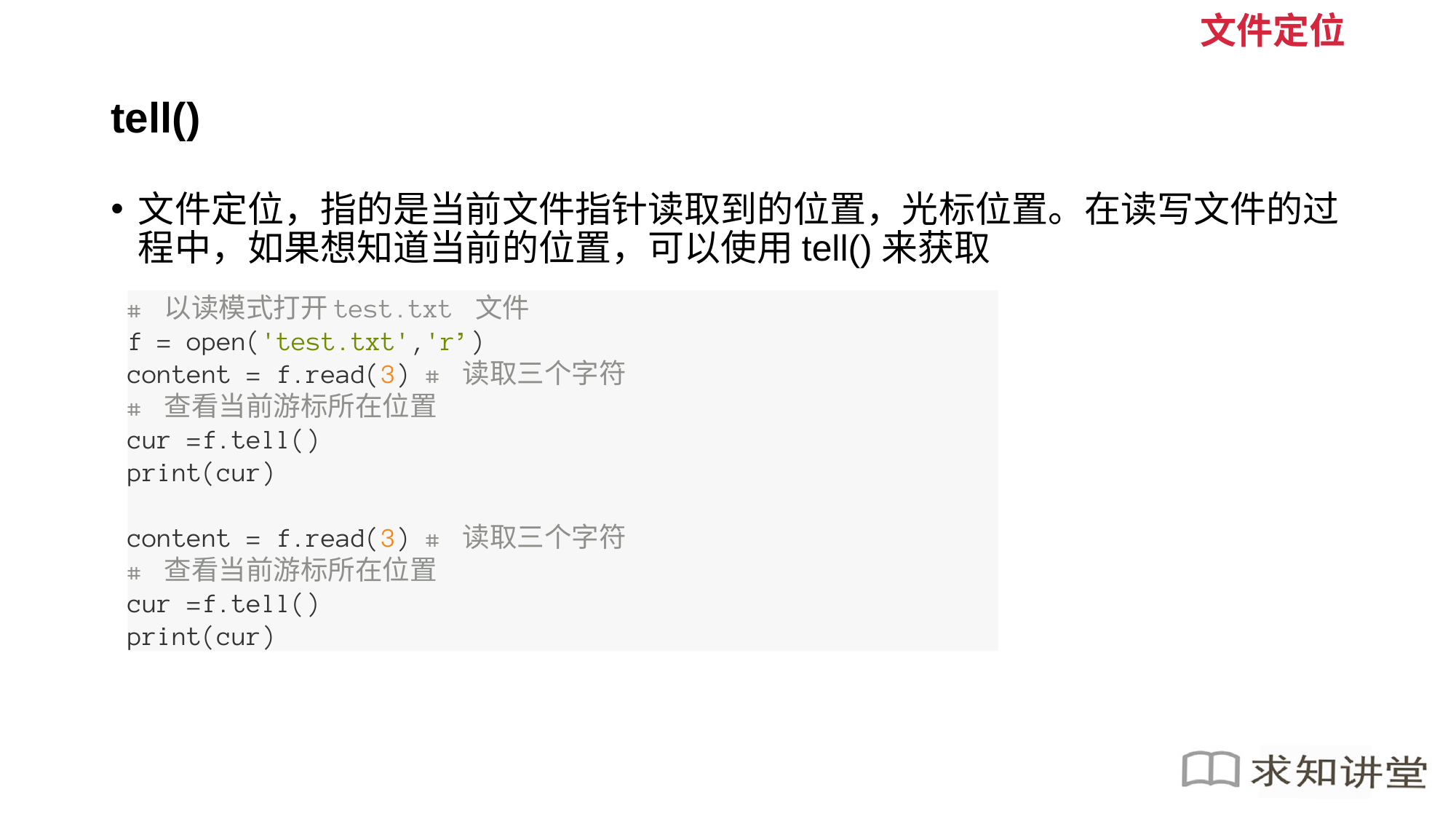

文件定位
# tell()
文件定位，指的是当前文件指针读取到的位置，光标位置。在读写文件的过程中，如果想知道当前的位置，可以使用tell()来获取

# 以读模式打开test.txt 文件
f = open('test.txt','r’)
content = f.read(3) # 读取三个字符
# 查看当前游标所在位置
cur =f.tell()
print(cur)

content = f.read(3) # 读取三个字符
# 查看当前游标所在位置
cur =f.tell()
print(cur)